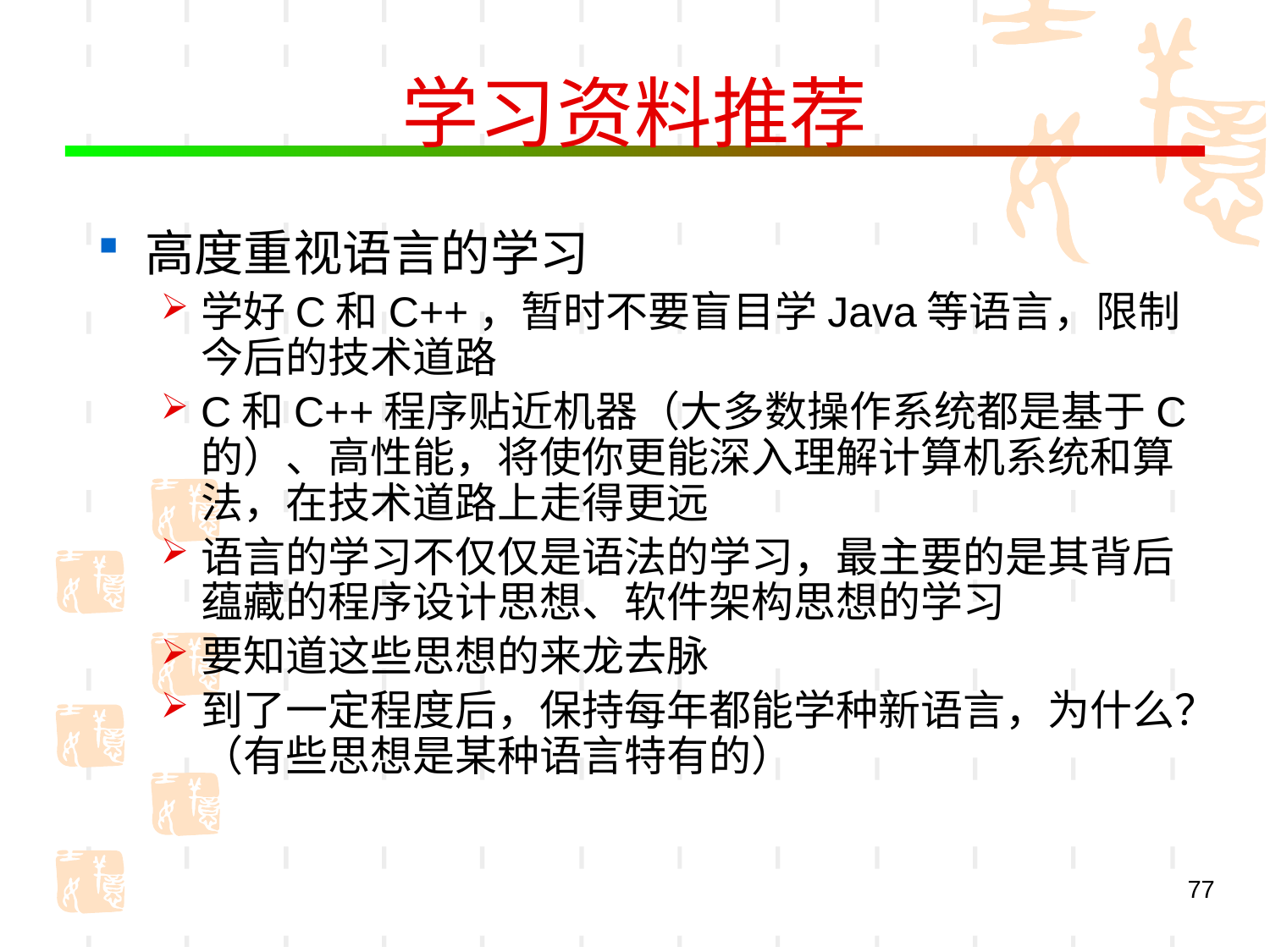

# 学习资料推荐
高度重视语言的学习
学好C和C++，暂时不要盲目学Java等语言，限制今后的技术道路
C和C++程序贴近机器（大多数操作系统都是基于C的）、高性能，将使你更能深入理解计算机系统和算法，在技术道路上走得更远
语言的学习不仅仅是语法的学习，最主要的是其背后蕴藏的程序设计思想、软件架构思想的学习
要知道这些思想的来龙去脉
到了一定程度后，保持每年都能学种新语言，为什么？（有些思想是某种语言特有的）
77